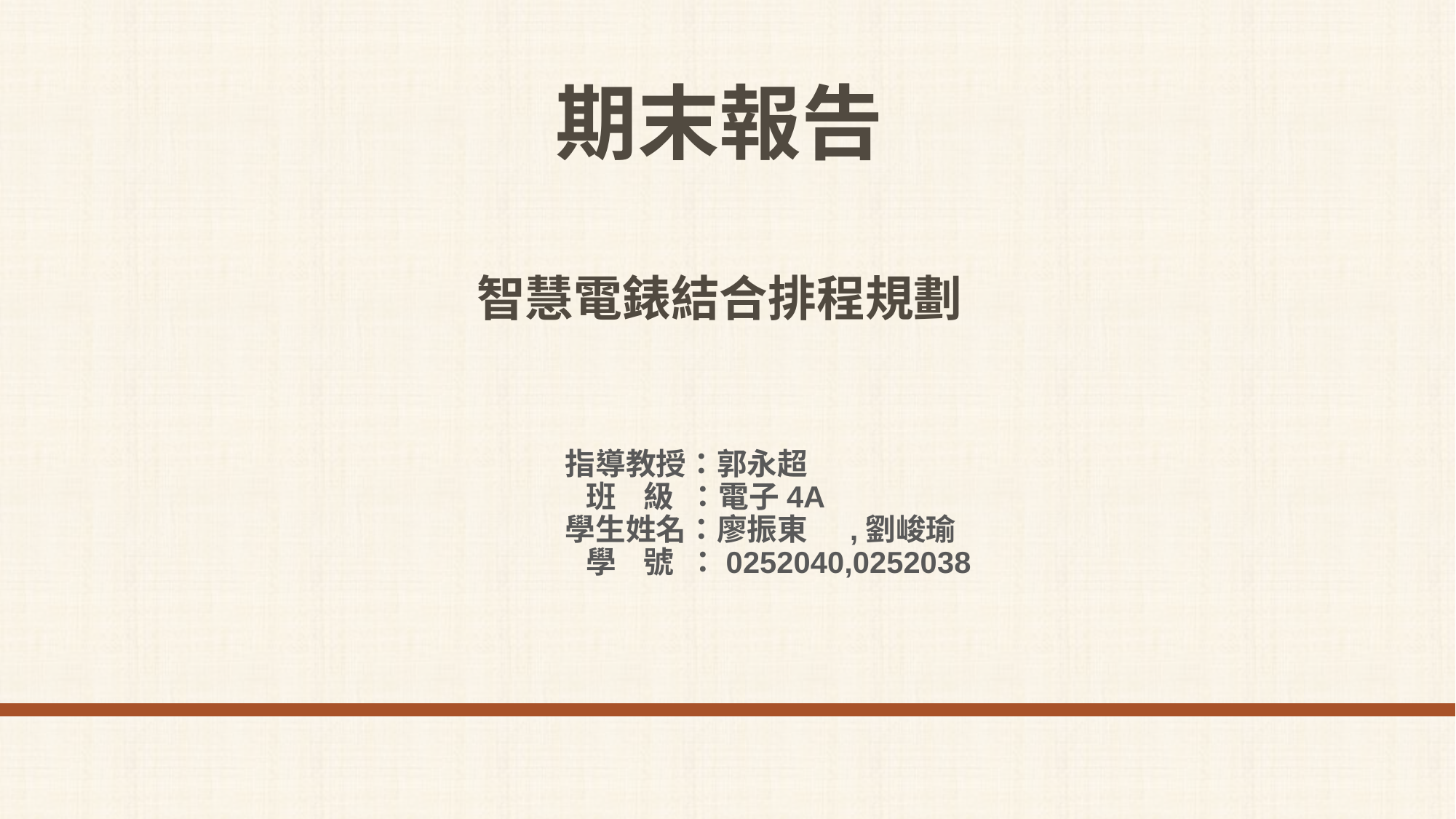

期末報告

智慧電錶結合排程規劃
指導教授：郭永超
  班    級  ：電子4A
學生姓名：廖振東     ,劉峻瑜
  學    號  ：0252040,0252038